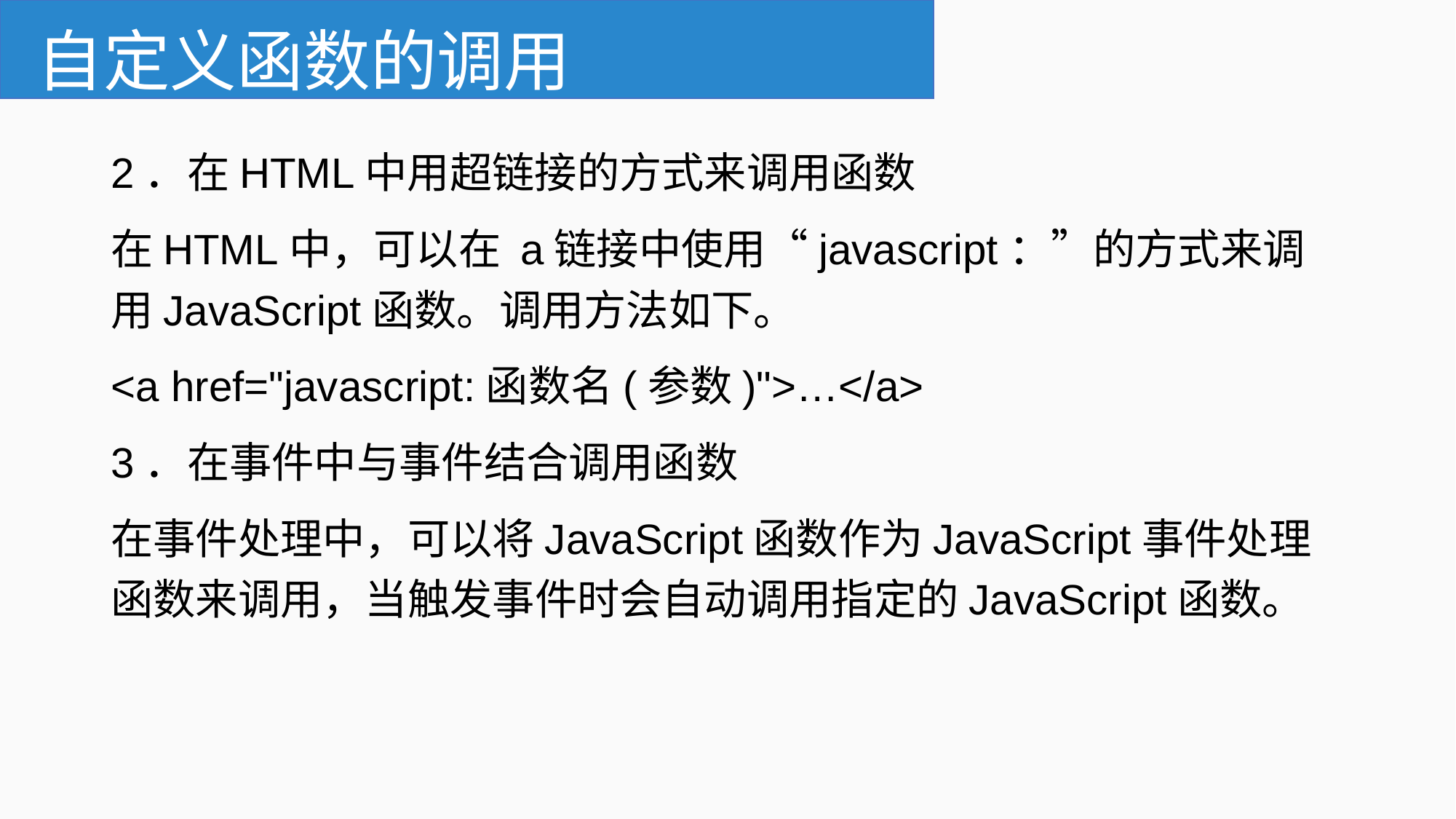

# 自定义函数的调用
2．在HTML中用超链接的方式来调用函数
在HTML中，可以在 a链接中使用“javascript：”的方式来调用JavaScript函数。调用方法如下。
<a href="javascript:函数名(参数)">…</a>
3．在事件中与事件结合调用函数
在事件处理中，可以将JavaScript函数作为JavaScript事件处理函数来调用，当触发事件时会自动调用指定的JavaScript函数。